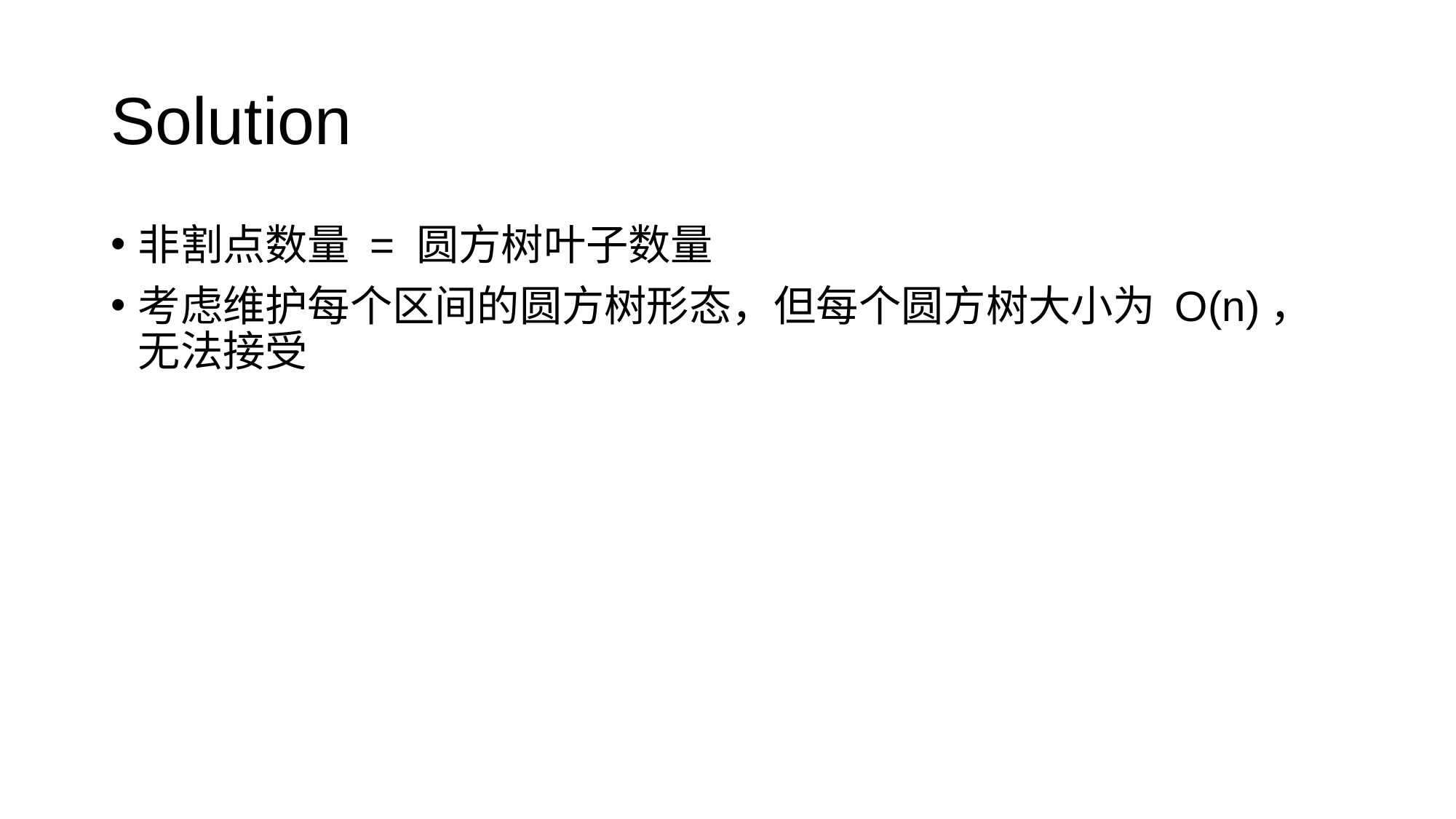

# Solution
非割点数量 = 圆方树叶子数量
考虑维护每个区间的圆方树形态，但每个圆方树大小为 O(n)，无法接受